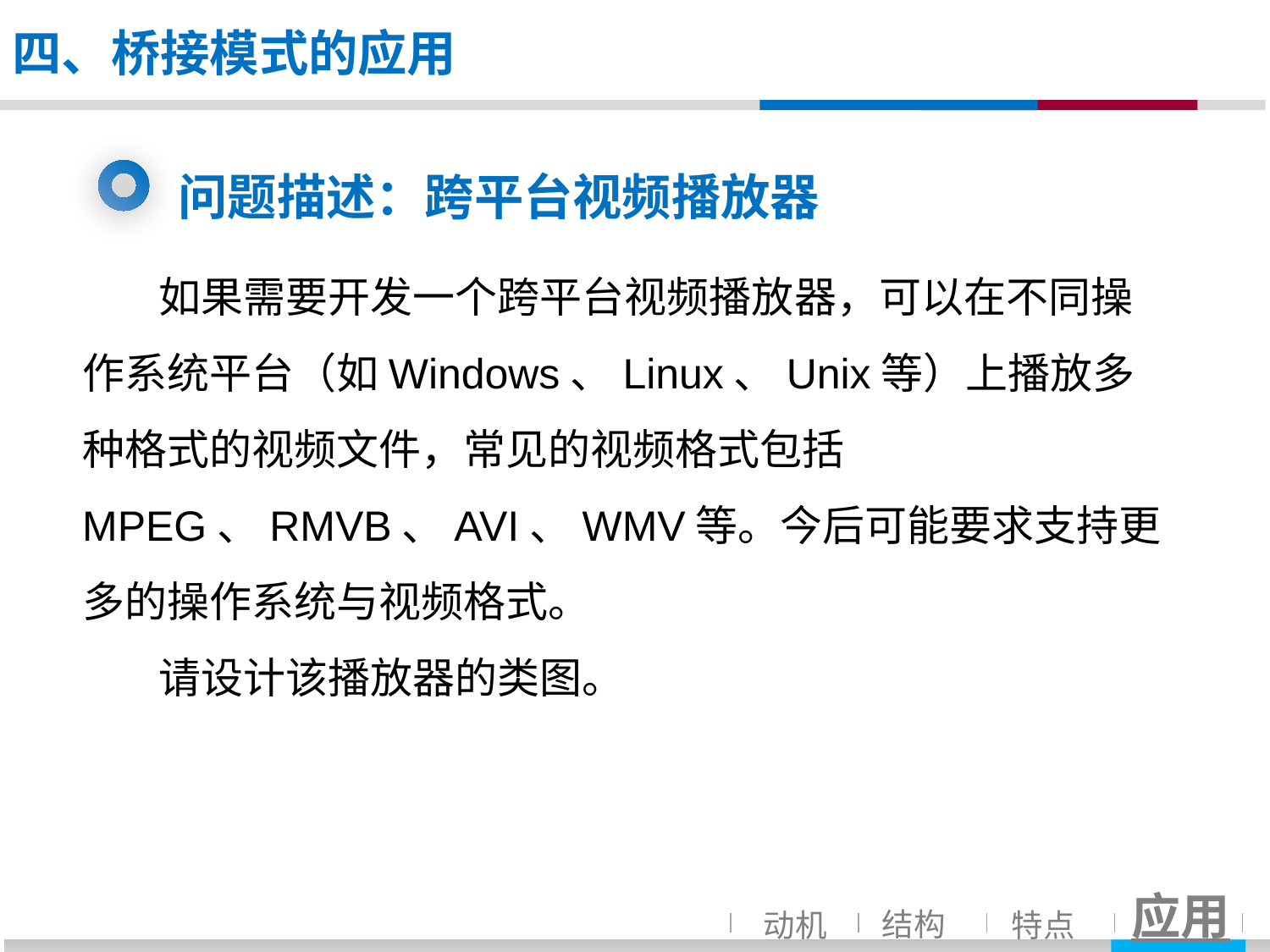

四、桥接模式的应用
问题描述：跨平台视频播放器

       如果需要开发一个跨平台视频播放器，可以在不同操作系统平台（如Windows、Linux、Unix等）上播放多种格式的视频文件，常见的视频格式包括MPEG、RMVB、AVI、WMV等。今后可能要求支持更多的操作系统与视频格式。
       请设计该播放器的类图。

应用
结构
动机
特点